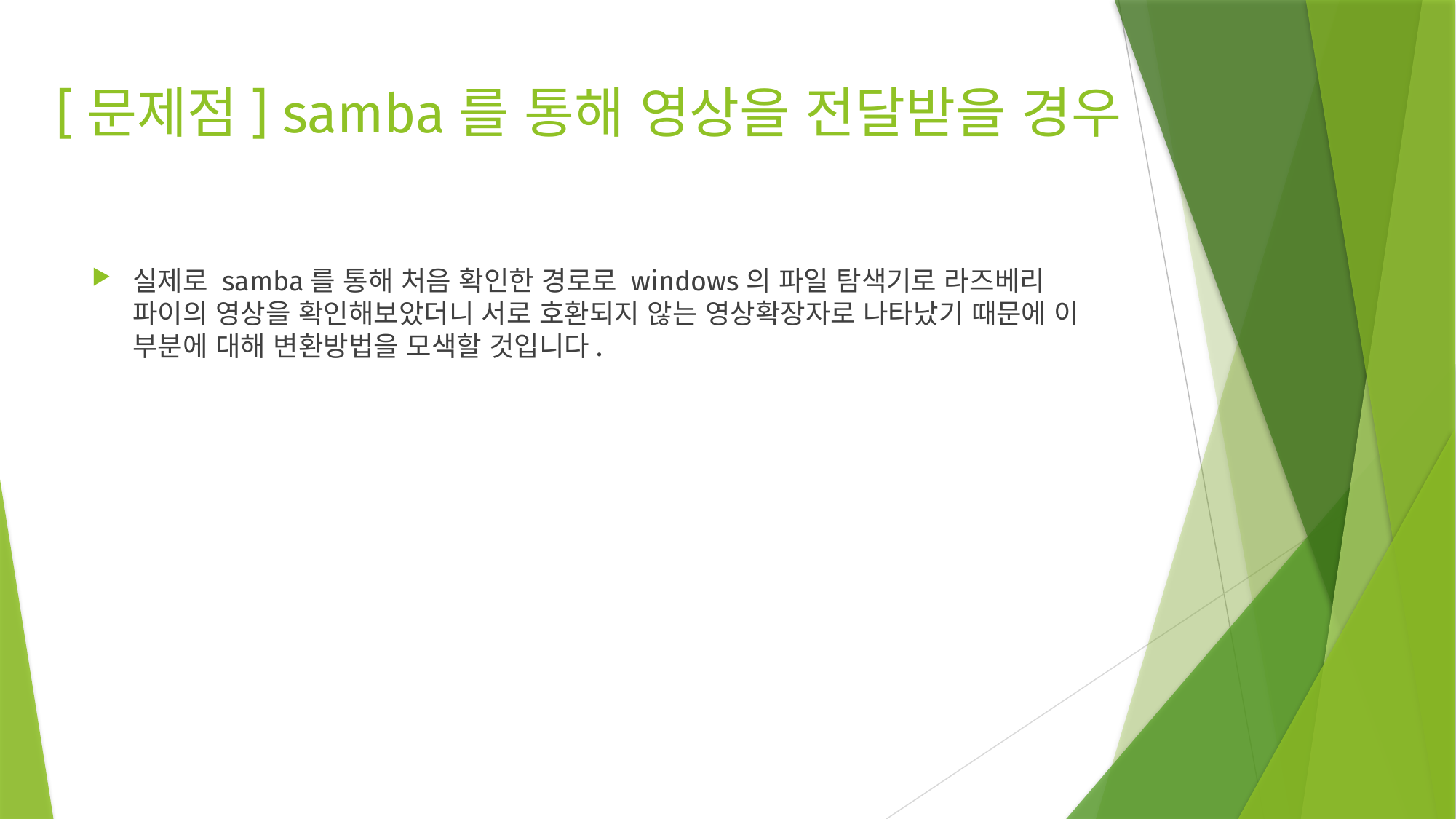

# [문제점] samba를 통해 영상을 전달받을 경우
실제로 samba를 통해 처음 확인한 경로로 windows의 파일 탐색기로 라즈베리 파이의 영상을 확인해보았더니 서로 호환되지 않는 영상확장자로 나타났기 때문에 이 부분에 대해 변환방법을 모색할 것입니다.